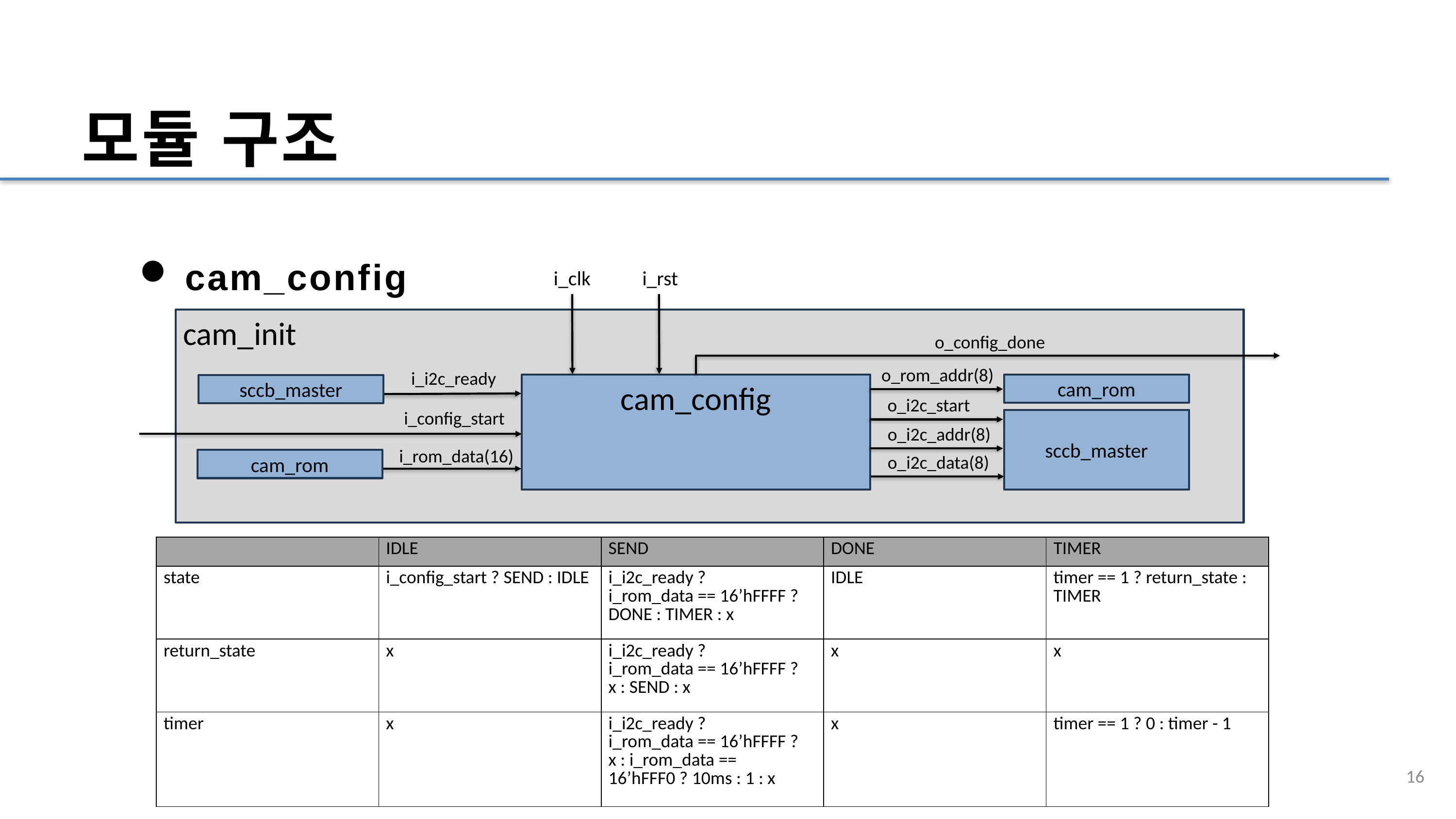

모듈 구조
cam_config
i_clk
i_rst
cam_init
o_config_done
o_rom_addr(8)
i_i2c_ready
cam_config
cam_rom
sccb_master
o_i2c_start
i_config_start
sccb_master
o_i2c_addr(8)
i_rom_data(16)
o_i2c_data(8)
cam_rom
|  | IDLE | SEND | DONE | TIMER |
| --- | --- | --- | --- | --- |
| state | i\_config\_start ? SEND : IDLE | i\_i2c\_ready ? i\_rom\_data == 16’hFFFF ? DONE : TIMER : x | IDLE | timer == 1 ? return\_state : TIMER |
| return\_state | x | i\_i2c\_ready ? i\_rom\_data == 16’hFFFF ? x : SEND : x | x | x |
| timer | x | i\_i2c\_ready ? i\_rom\_data == 16’hFFFF ? x : i\_rom\_data == 16’hFFF0 ? 10ms : 1 : x | x | timer == 1 ? 0 : timer - 1 |
16